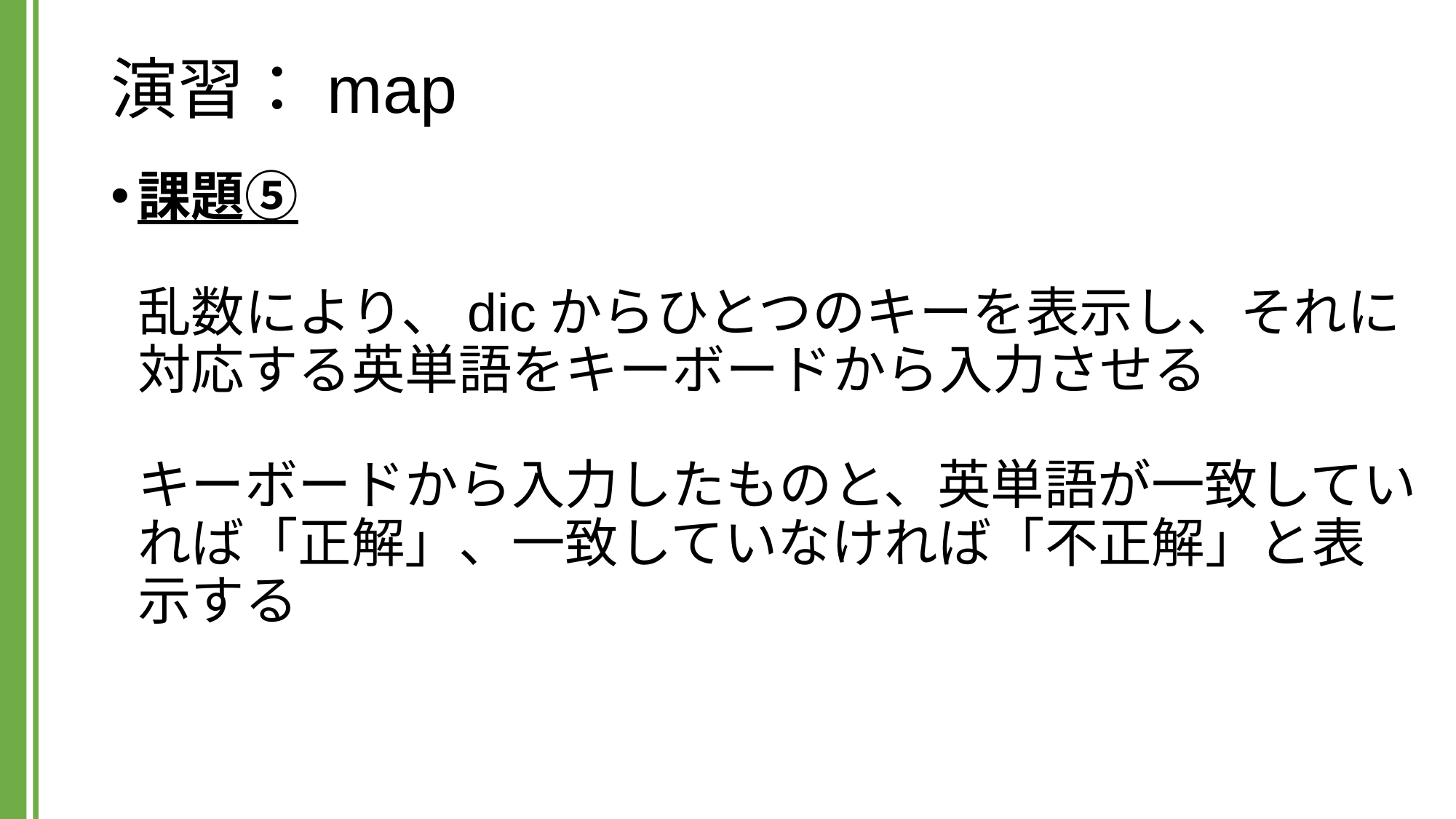

# 演習：map
課題⑤
乱数により、dicからひとつのキーを表示し、それに
対応する英単語をキーボードから入力させる
キーボードから入力したものと、英単語が一致していれば「正解」、一致していなければ「不正解」と表示する